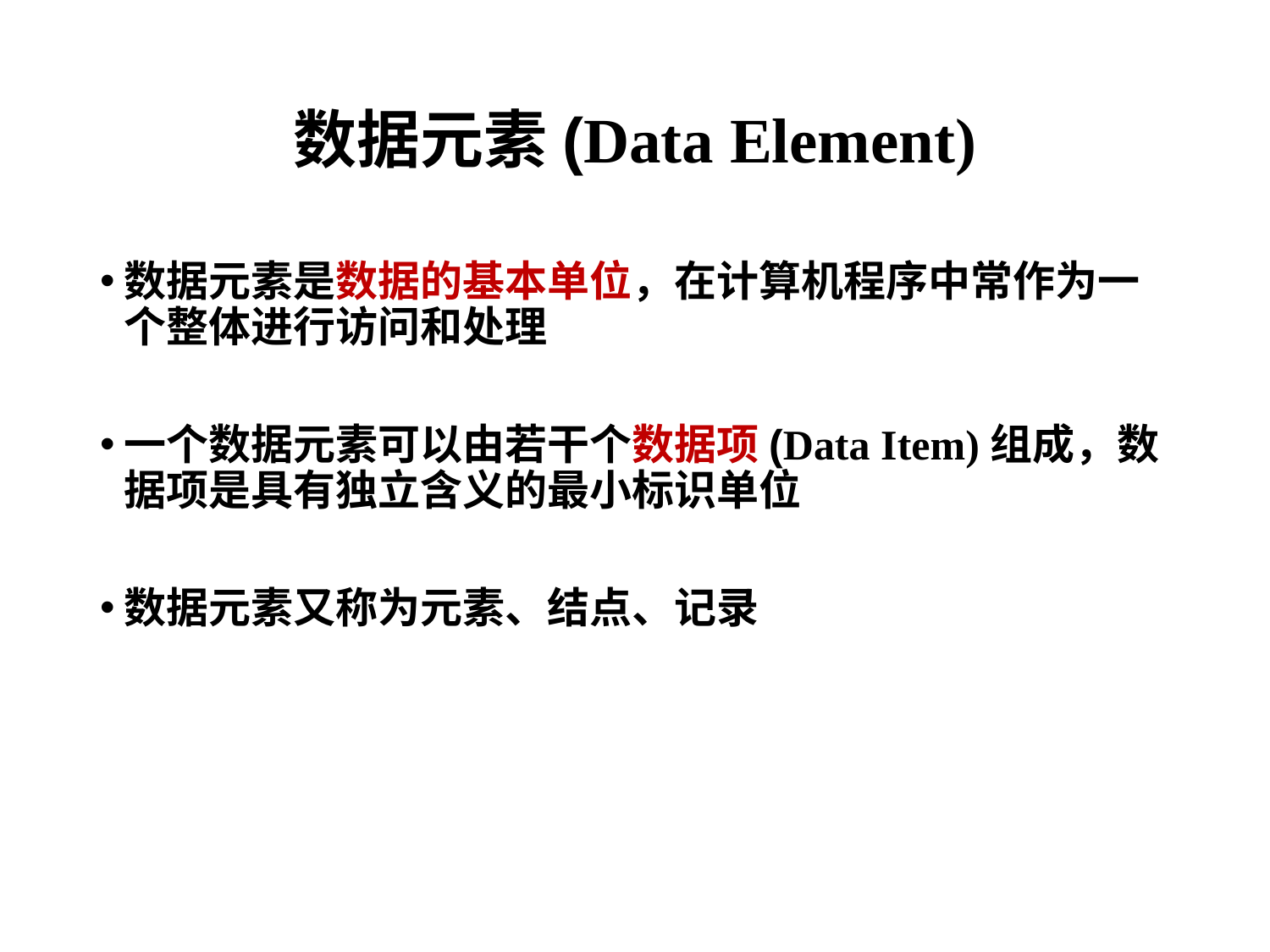

# 数据元素(Data Element)
数据元素是数据的基本单位，在计算机程序中常作为一个整体进行访问和处理

一个数据元素可以由若干个数据项(Data Item)组成，数据项是具有独立含义的最小标识单位

数据元素又称为元素、结点、记录